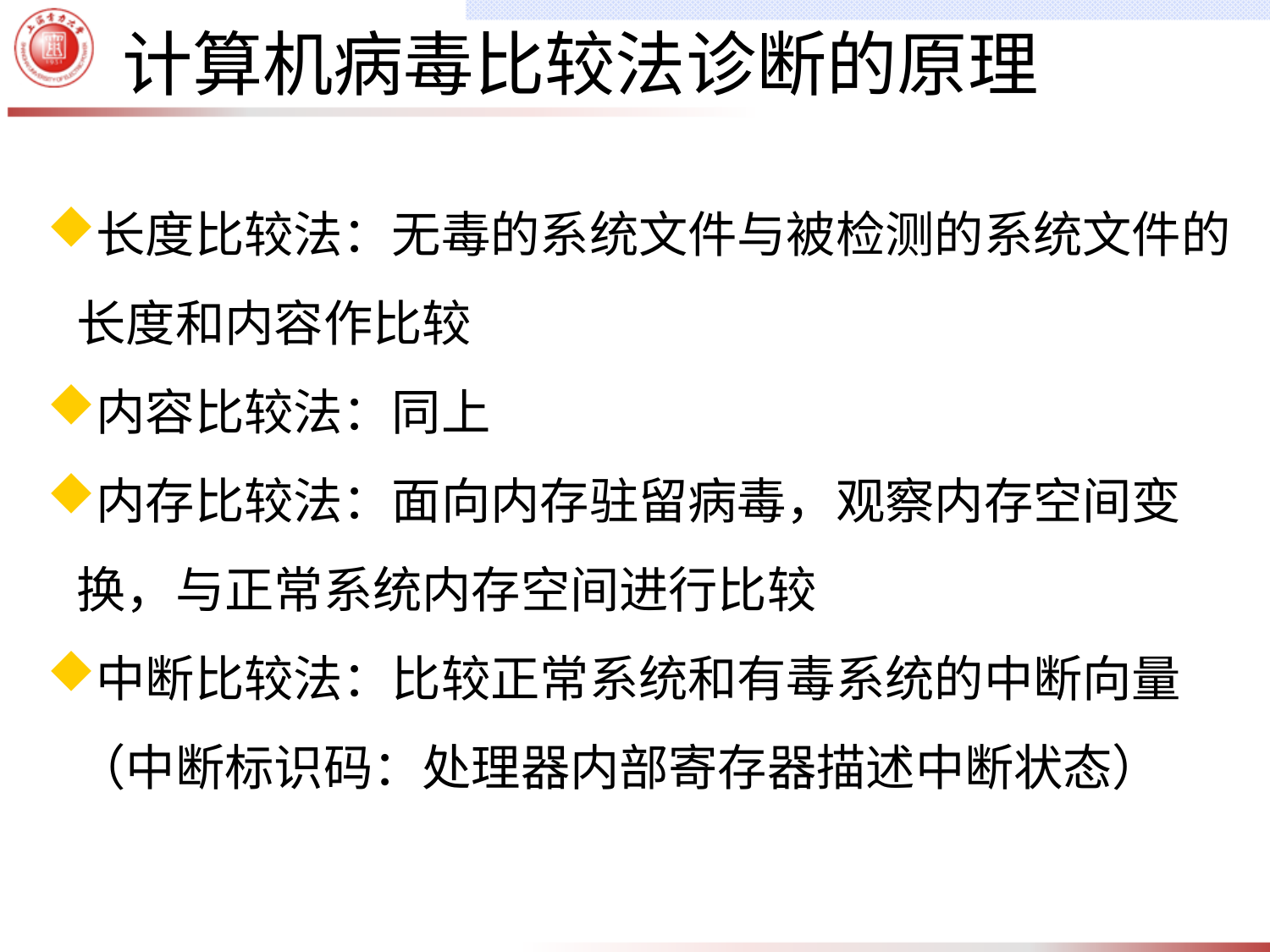

计算机病毒比较法诊断的原理
长度比较法：无毒的系统文件与被检测的系统文件的长度和内容作比较
内容比较法：同上
内存比较法：面向内存驻留病毒，观察内存空间变换，与正常系统内存空间进行比较
中断比较法：比较正常系统和有毒系统的中断向量（中断标识码：处理器内部寄存器描述中断状态）